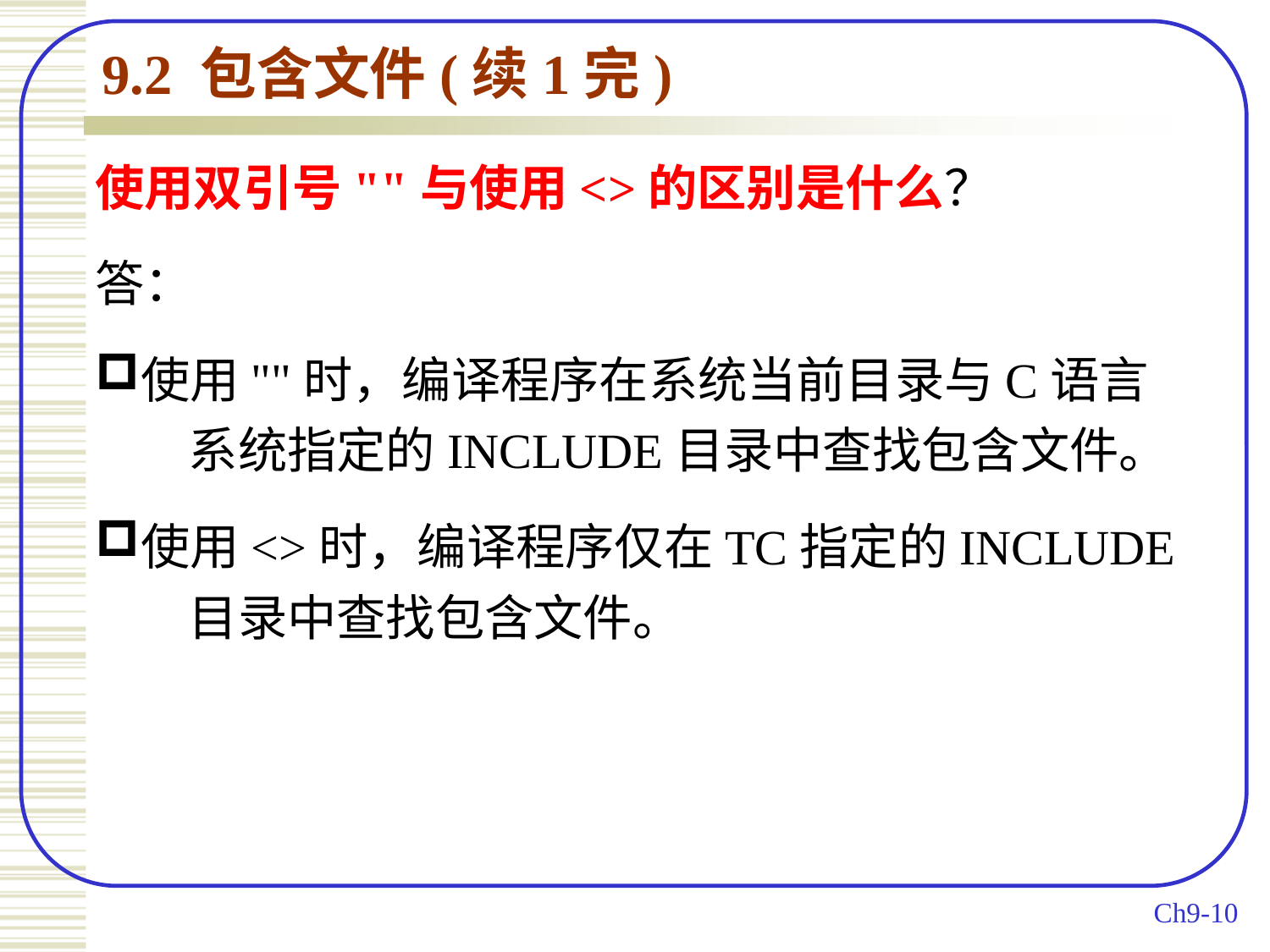

9.2 包含文件(续1完)
使用双引号""与使用<>的区别是什么？
答：
使用""时，编译程序在系统当前目录与C语言系统指定的INCLUDE目录中查找包含文件。
使用<>时，编译程序仅在TC指定的INCLUDE目录中查找包含文件。